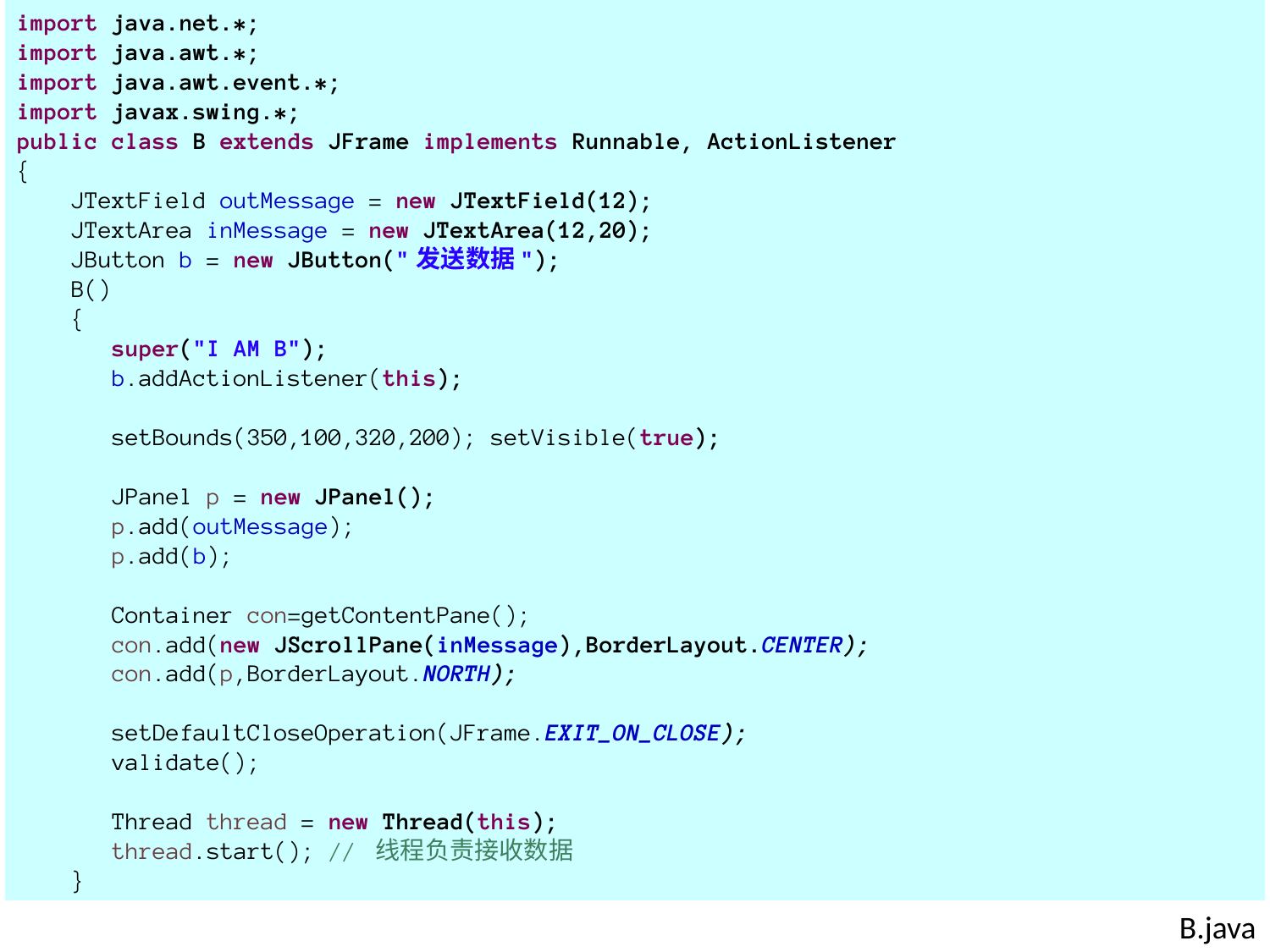

import java.net.*;
import java.awt.*;
import java.awt.event.*;
import javax.swing.*;
public class B extends JFrame implements Runnable, ActionListener
{
    JTextField outMessage = new JTextField(12);
    JTextArea inMessage = new JTextArea(12,20);
    JButton b = new JButton("发送数据");
    B()
    {
       super("I AM B");
       b.addActionListener(this);

       setBounds(350,100,320,200); setVisible(true);

       JPanel p = new JPanel();
       p.add(outMessage);
       p.add(b);

       Container con=getContentPane();
       con.add(new JScrollPane(inMessage),BorderLayout.CENTER);
       con.add(p,BorderLayout.NORTH);

       setDefaultCloseOperation(JFrame.EXIT_ON_CLOSE);
       validate();

       Thread thread = new Thread(this);
       thread.start(); // 线程负责接收数据
    }
B.java